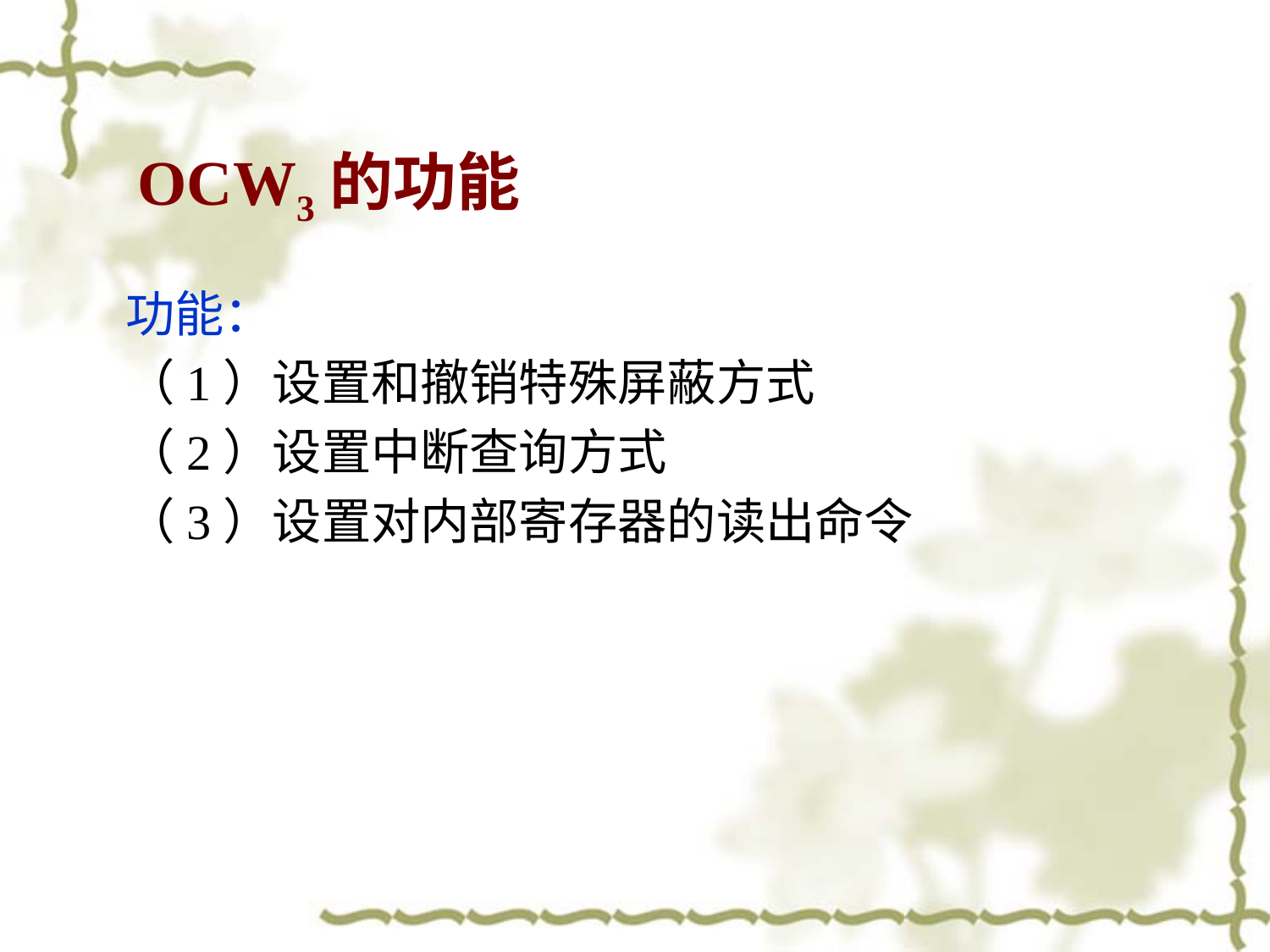

# OCW3的功能
	功能：
	（1）设置和撤销特殊屏蔽方式
	（2）设置中断查询方式
	（3）设置对内部寄存器的读出命令
76